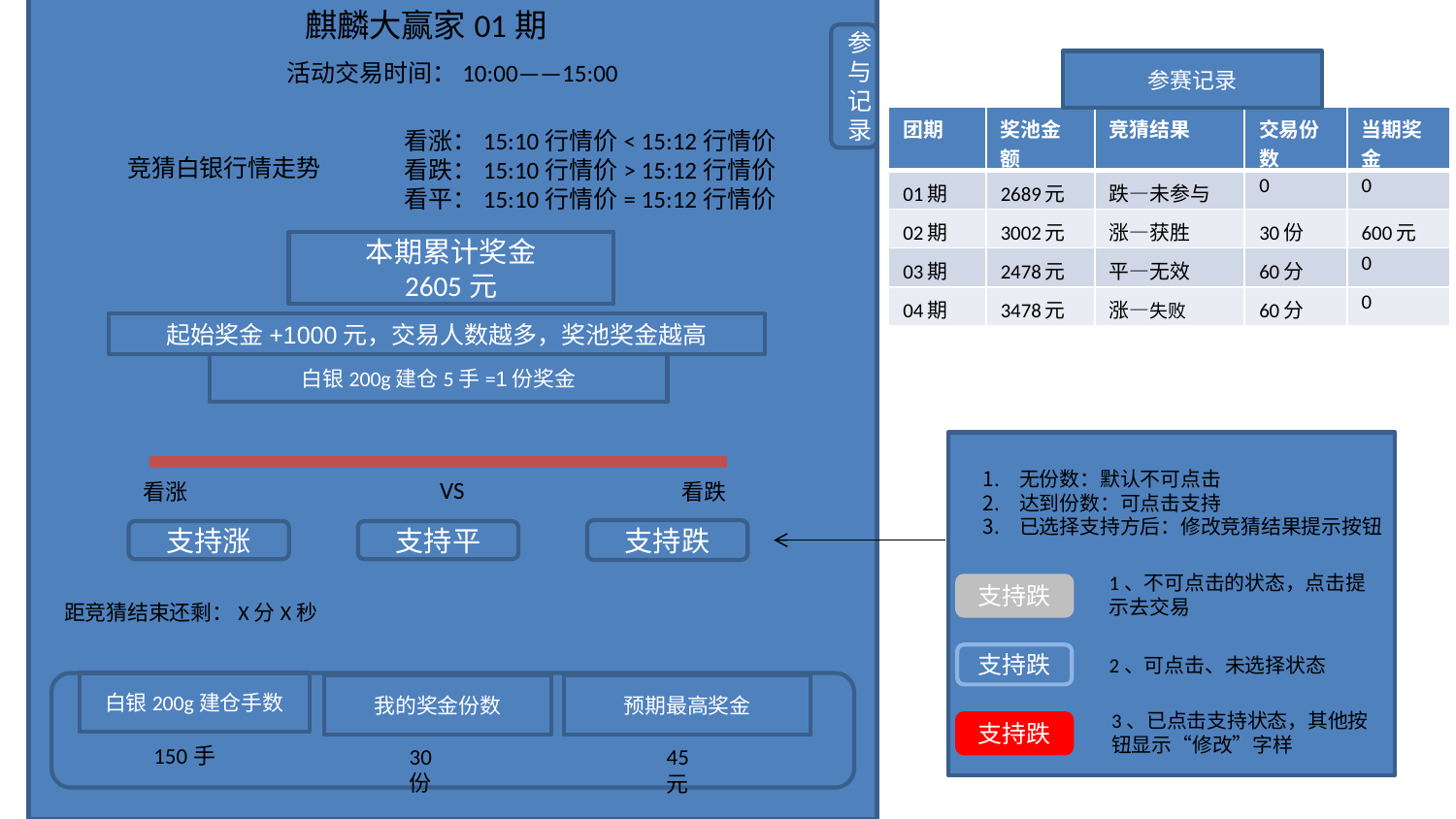

麒麟大赢家01期
参与记录
活动交易时间：10:00——15:00
参赛记录
| 团期 | 奖池金额 | 竞猜结果 | 交易份数 | 当期奖金 |
| --- | --- | --- | --- | --- |
| 01期 | 2689元 | 跌—未参与 | 0 | 0 |
| 02期 | 3002元 | 涨—获胜 | 30份 | 600元 |
| 03期 | 2478元 | 平—无效 | 60分 | 0 |
| 04期 | 3478元 | 涨—失败 | 60分 | 0 |
看涨：15:10行情价< 15:12行情价
看跌：15:10行情价> 15:12行情价
看平：15:10行情价= 15:12行情价
竞猜白银行情走势
本期累计奖金
2605元
起始奖金+1000元，交易人数越多，奖池奖金越高
白银200g建仓5手=1份奖金

无份数：默认不可点击
达到份数：可点击支持
已选择支持方后：修改竞猜结果提示按钮
VS
看跌
看涨
支持跌
支持平
支持涨
1、不可点击的状态，点击提示去交易
支持跌
距竞猜结束还剩：X分X秒
支持跌
2、可点击、未选择状态

白银200g建仓手数
我的奖金份数
预期最高奖金
3、已点击支持状态，其他按钮显示“修改”字样
支持跌
150手
30份
45元